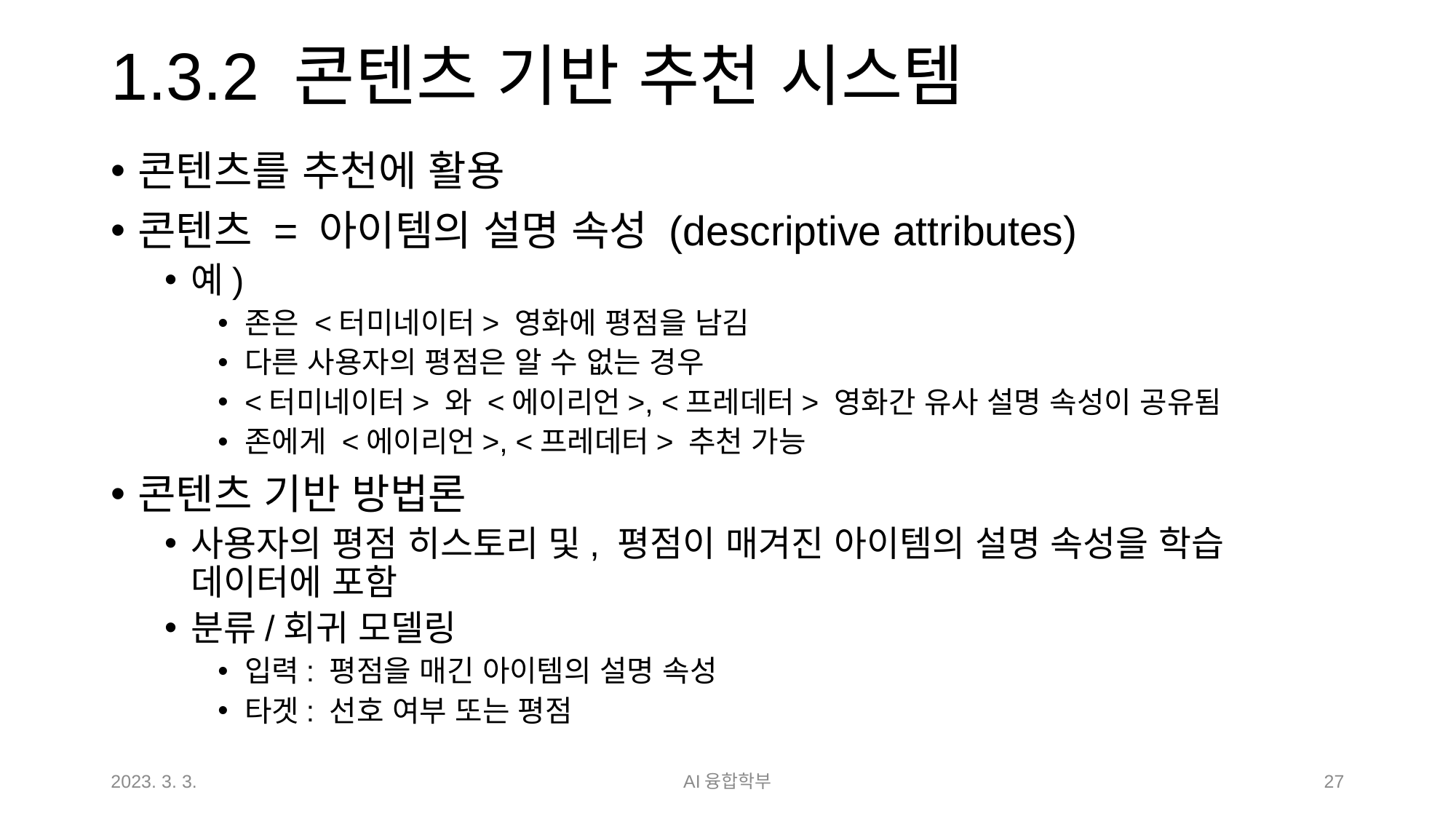

# 1.3.2 콘텐츠 기반 추천 시스템
콘텐츠를 추천에 활용
콘텐츠 = 아이템의 설명 속성 (descriptive attributes)
예)
존은 <터미네이터> 영화에 평점을 남김
다른 사용자의 평점은 알 수 없는 경우
<터미네이터> 와 <에이리언>, <프레데터> 영화간 유사 설명 속성이 공유됨
존에게 <에이리언>, <프레데터> 추천 가능
콘텐츠 기반 방법론
사용자의 평점 히스토리 및, 평점이 매겨진 아이템의 설명 속성을 학습 데이터에 포함
분류/회귀 모델링
입력: 평점을 매긴 아이템의 설명 속성
타겟: 선호 여부 또는 평점

2023. 3. 3.
AI융합학부
27